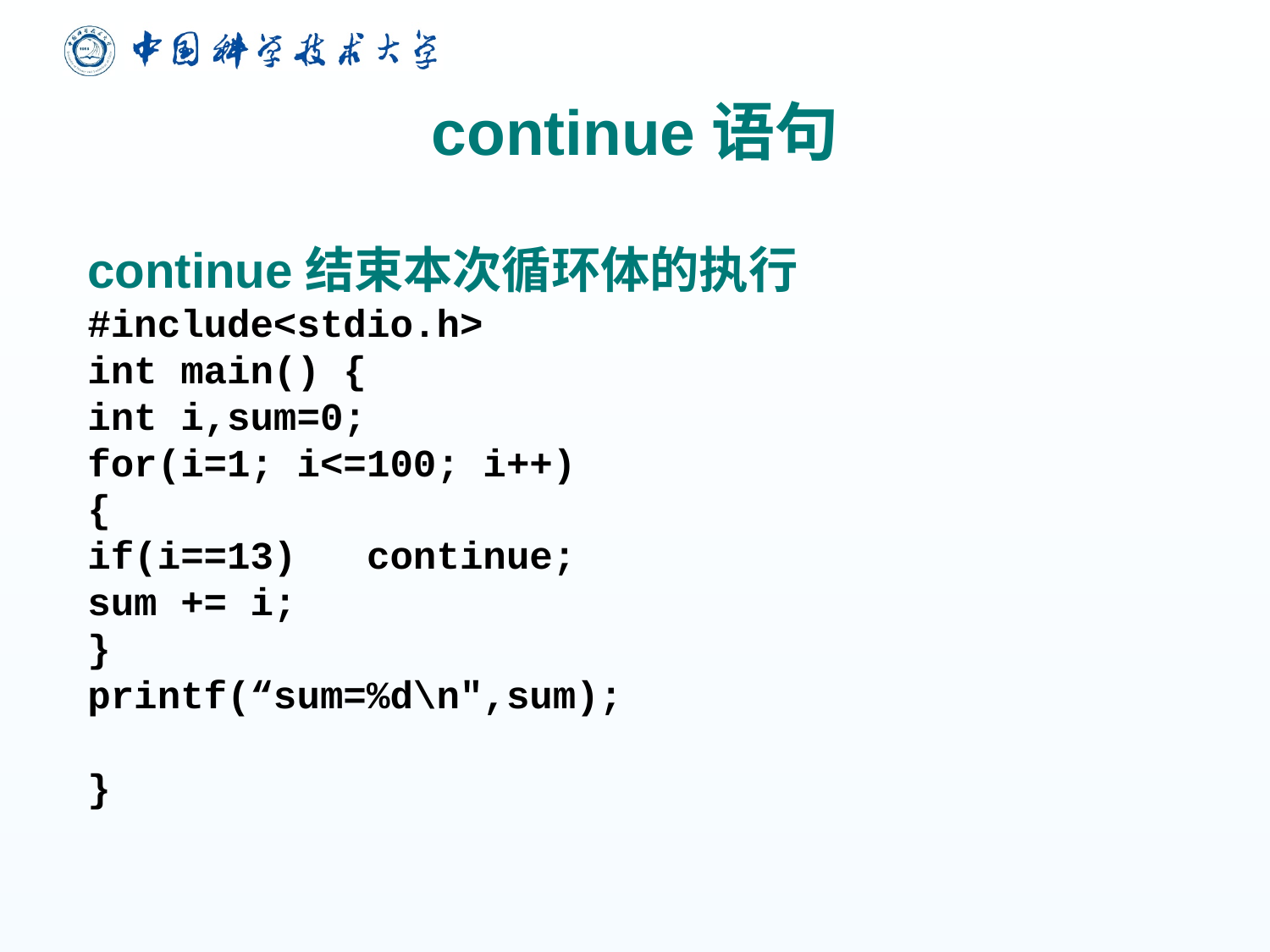

# continue语句

continue结束本次循环体的执行
#include<stdio.h>
int main() {
int i,sum=0;
for(i=1; i<=100; i++)
{
if(i==13)   continue;
sum += i;
}
printf(“sum=%d\n",sum);

}